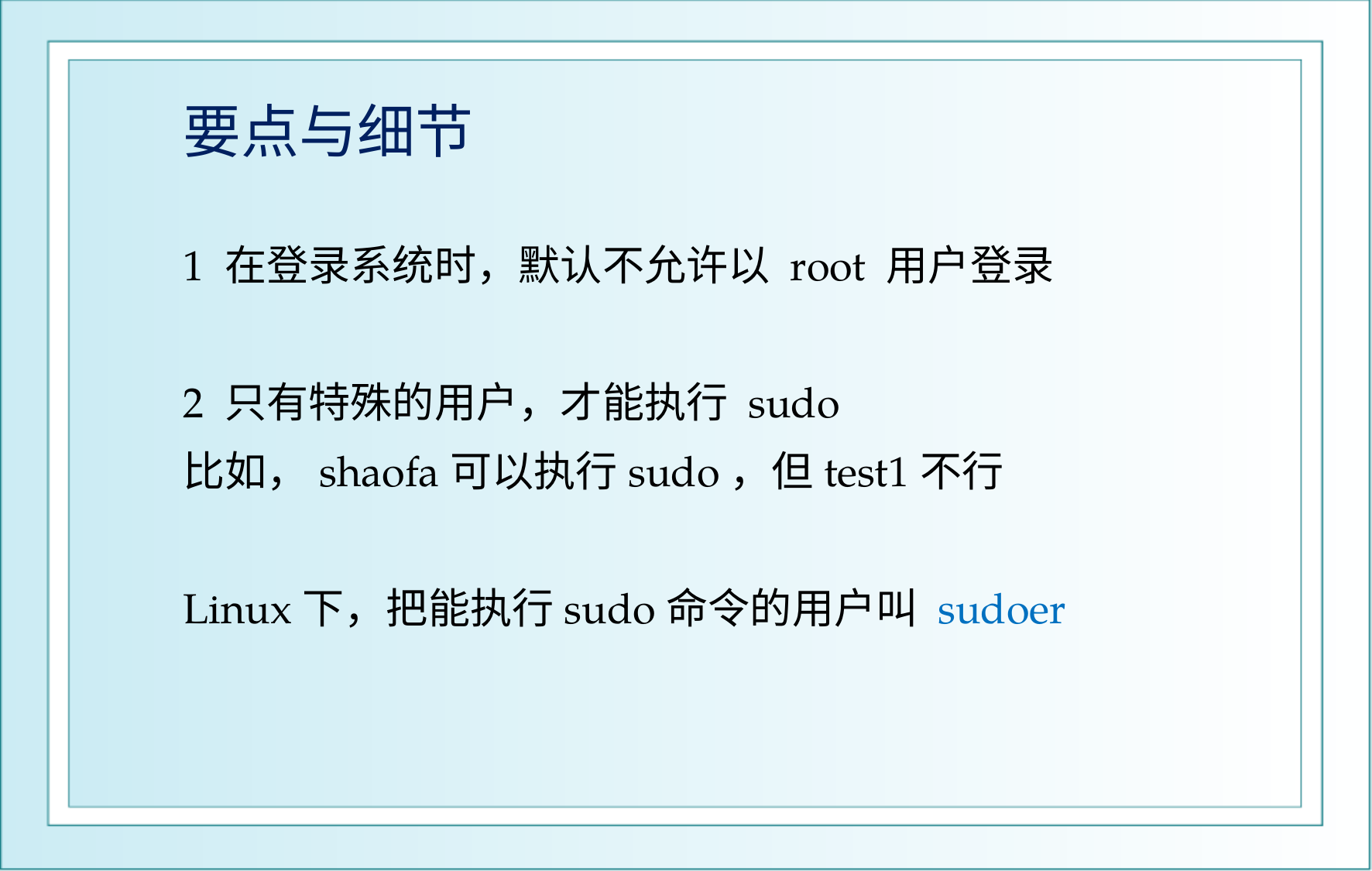

# 要点与细节
1 在登录系统时，默认不允许以 root 用户登录

2 只有特殊的用户，才能执行 sudo
比如，shaofa可以执行sudo，但test1不行

Linux下，把能执行sudo命令的用户叫 sudoer